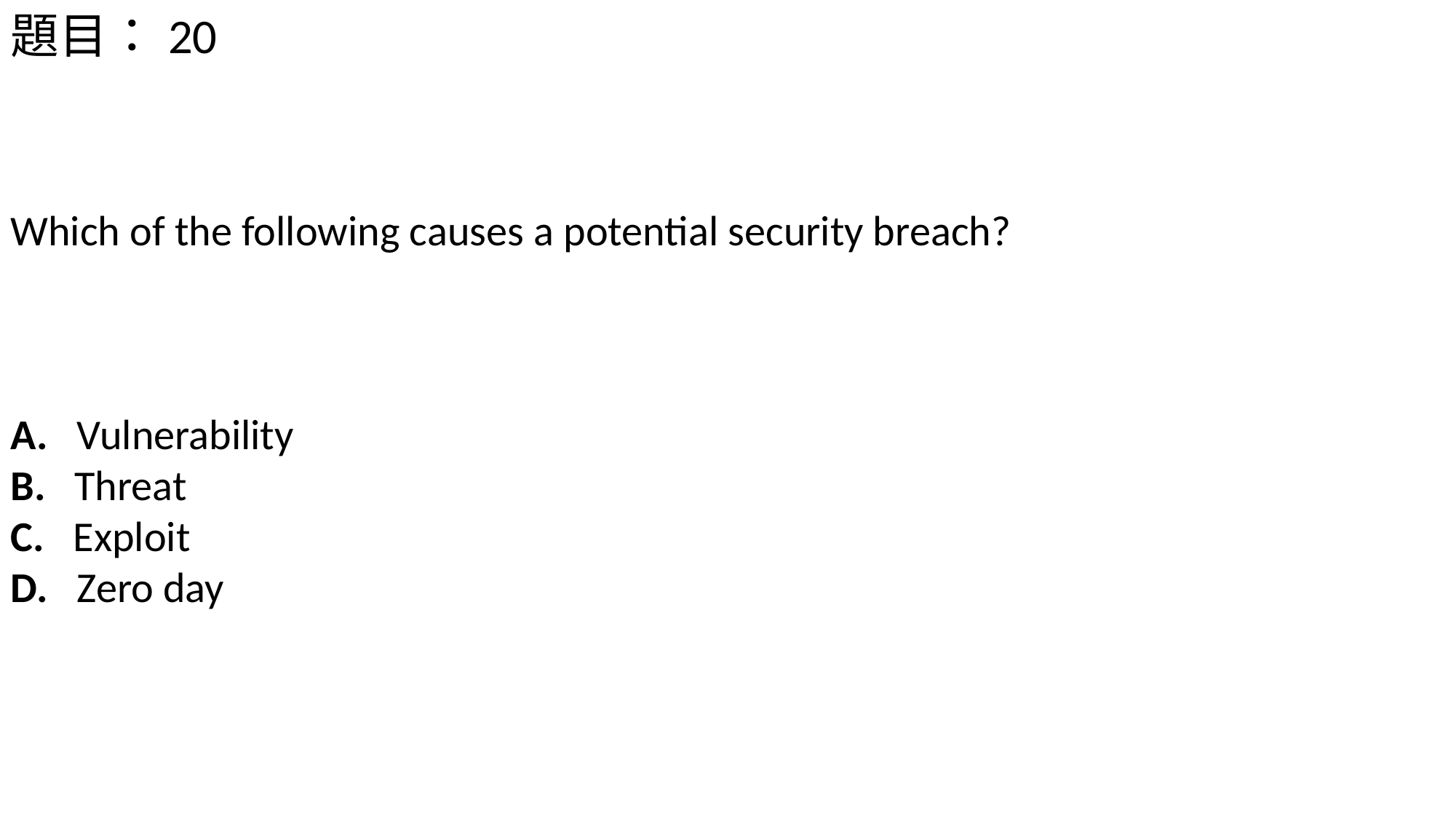

題目：20
Which of the following causes a potential security breach?

A.   Vulnerability
B.   Threat
C.   Exploit
D.   Zero day